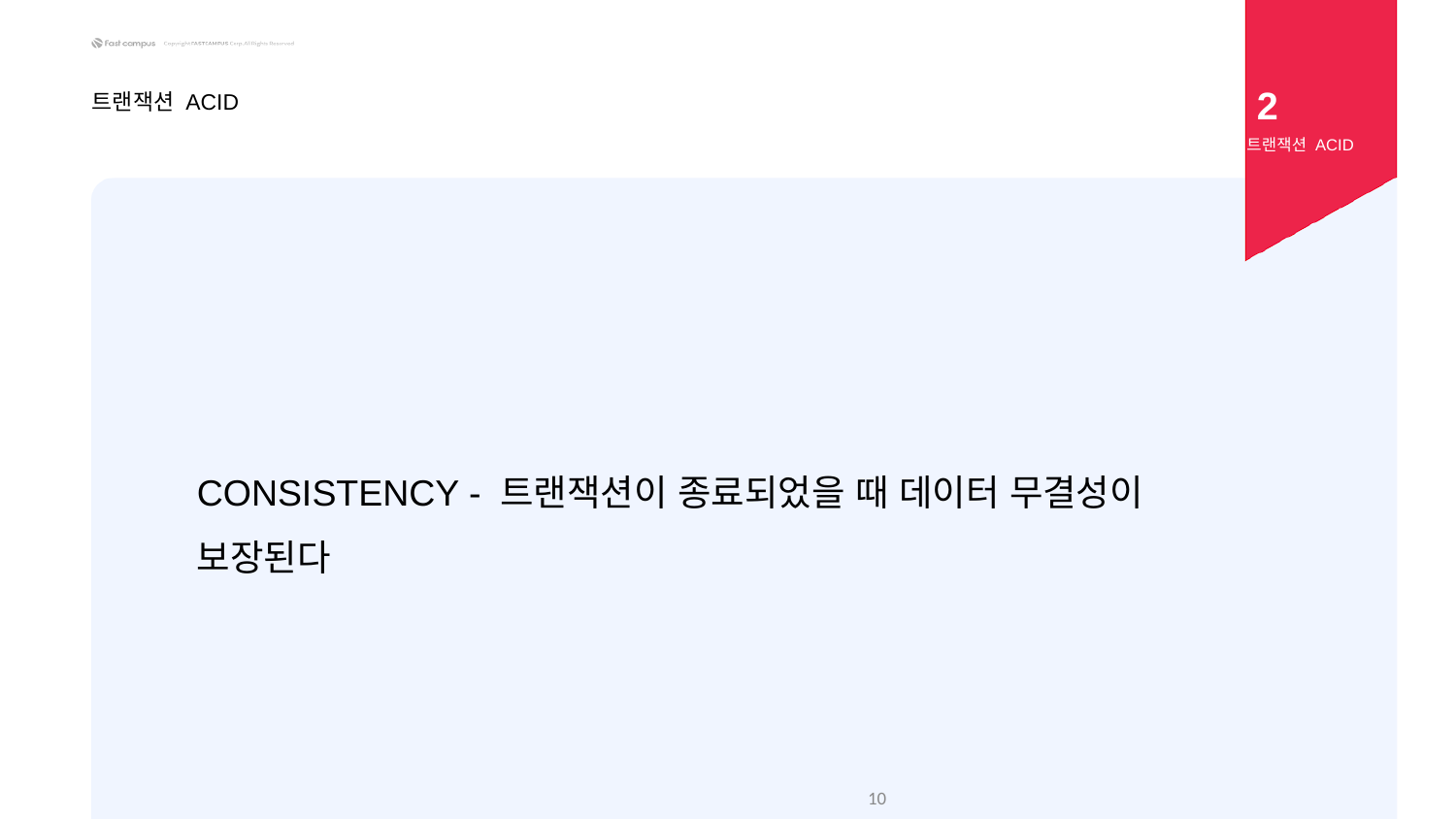

2
트랜잭션 ACID
트랜잭션 ACID
CONSISTENCY - 트랜잭션이 종료되었을 때 데이터 무결성이 보장된다
10